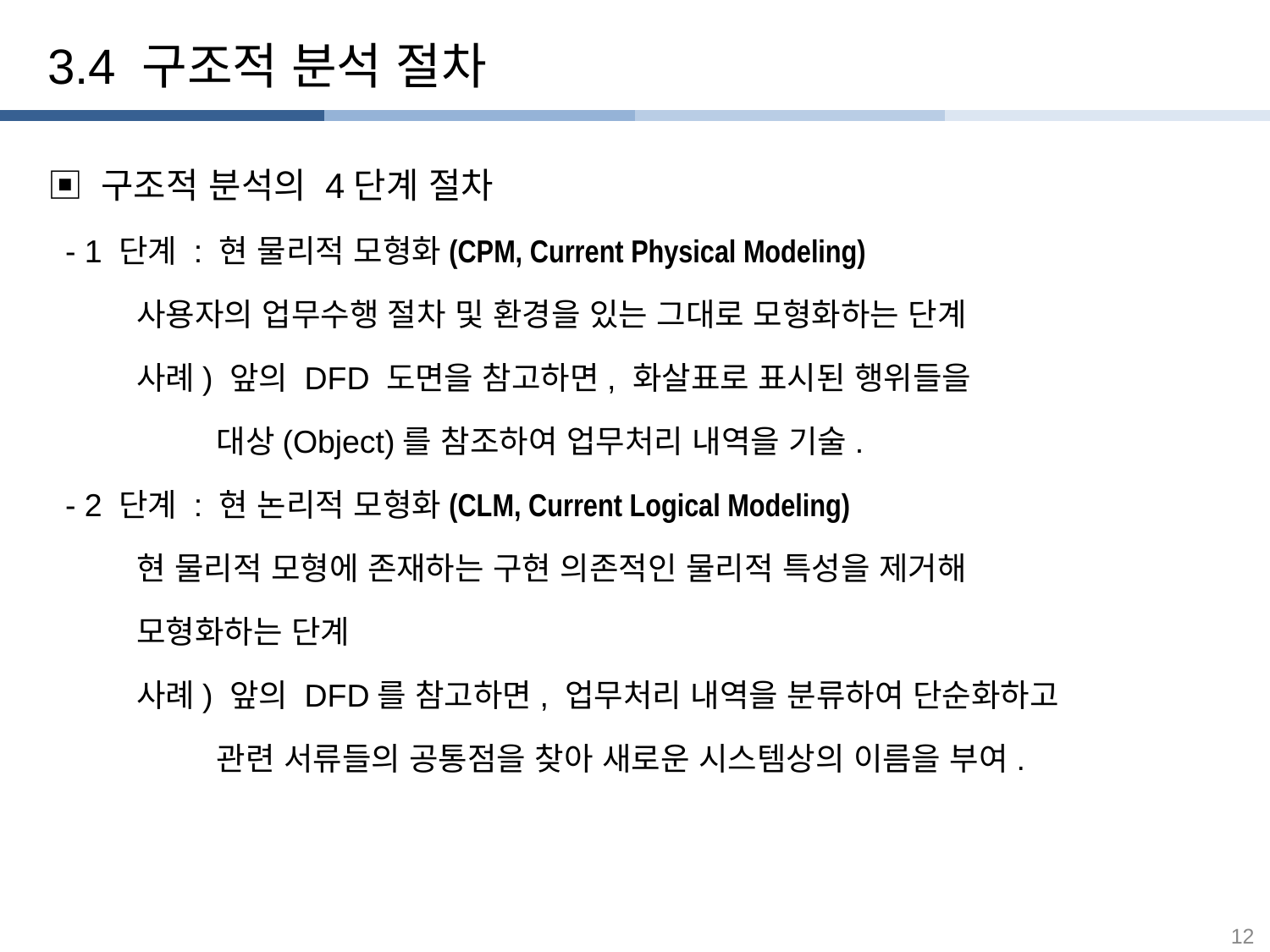

3.4 구조적 분석 절차
▣ 구조적 분석의 4단계 절차
  - 1 단계 : 현 물리적 모형화(CPM, Current Physical Modeling)
  사용자의 업무수행 절차 및 환경을 있는 그대로 모형화하는 단계
  사례) 앞의 DFD 도면을 참고하면, 화살표로 표시된 행위들을
           대상(Object)를 참조하여 업무처리 내역을 기술.
  - 2 단계 : 현 논리적 모형화(CLM, Current Logical Modeling)
  현 물리적 모형에 존재하는 구현 의존적인 물리적 특성을 제거해
  모형화하는 단계
  사례) 앞의 DFD를 참고하면, 업무처리 내역을 분류하여 단순화하고
           관련 서류들의 공통점을 찾아 새로운 시스템상의 이름을 부여.

12